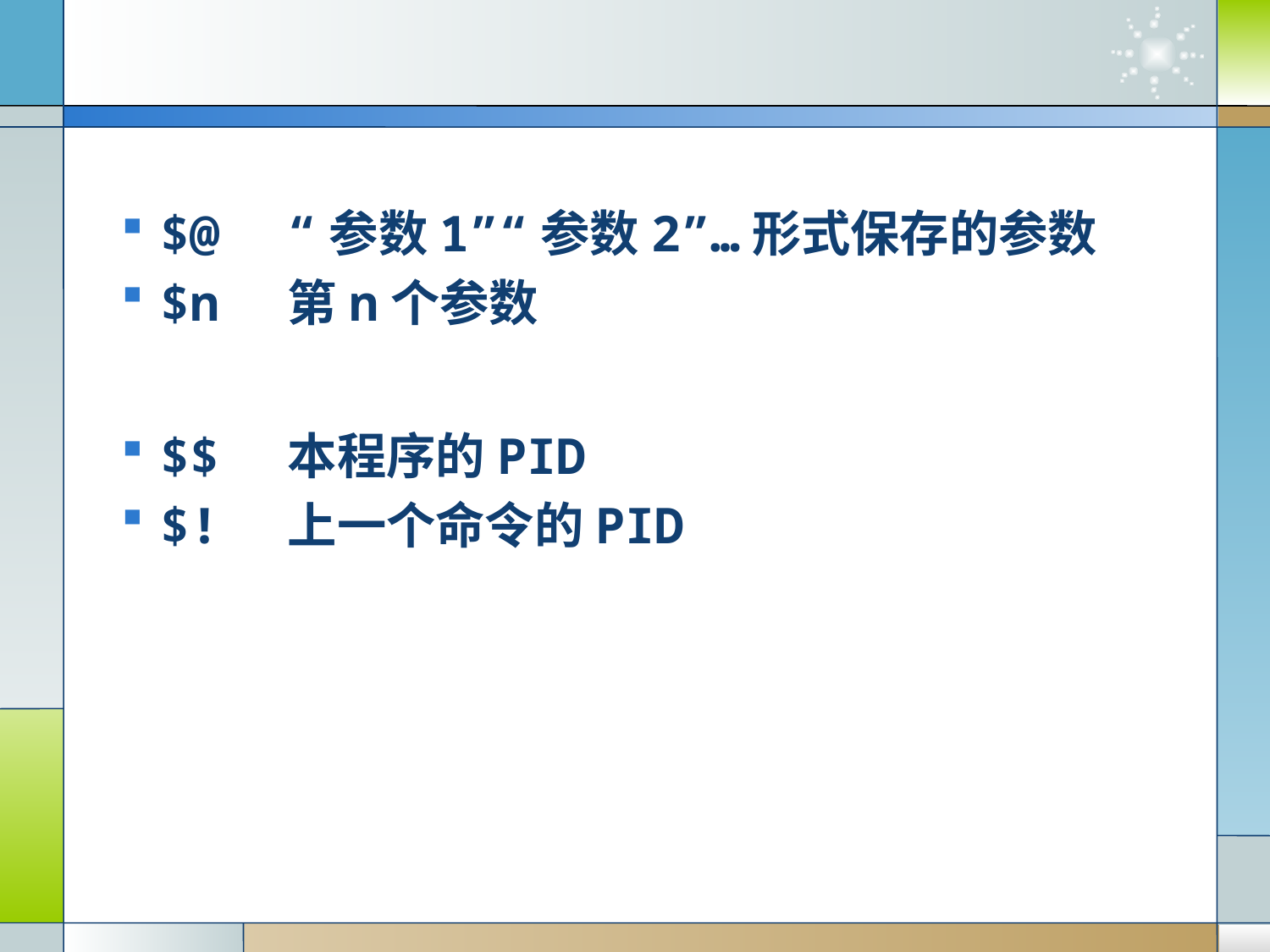

$@	“参数1”“参数2”…形式保存的参数
$n	第n个参数

$$	本程序的PID
$!	上一个命令的PID
# 55